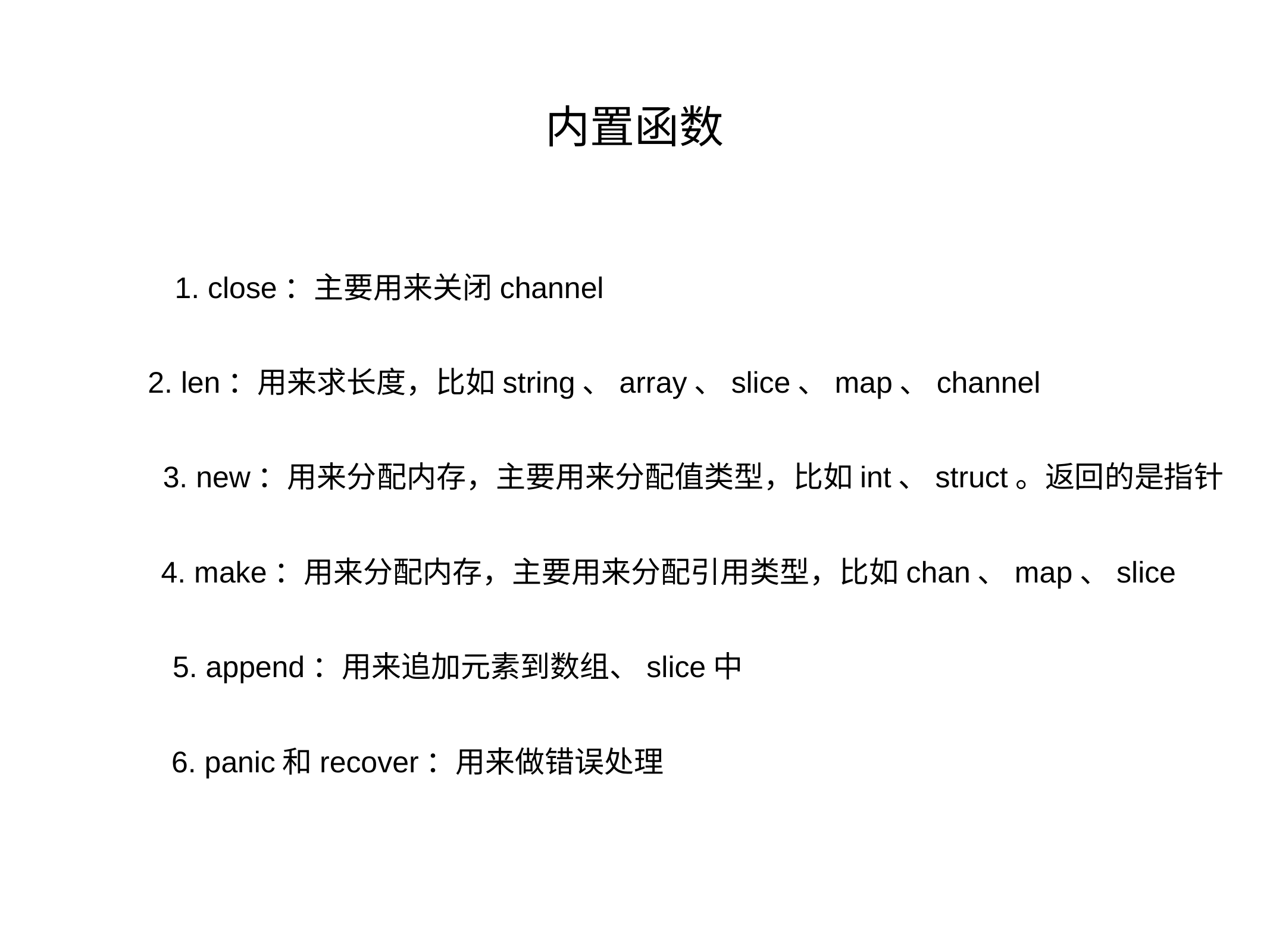

内置函数
1. close：主要用来关闭channel
2. len：用来求长度，比如string、array、slice、map、channel
3. new：用来分配内存，主要用来分配值类型，比如int、struct。返回的是指针
4. make：用来分配内存，主要用来分配引用类型，比如chan、map、slice
5. append：用来追加元素到数组、slice中
6. panic和recover：用来做错误处理